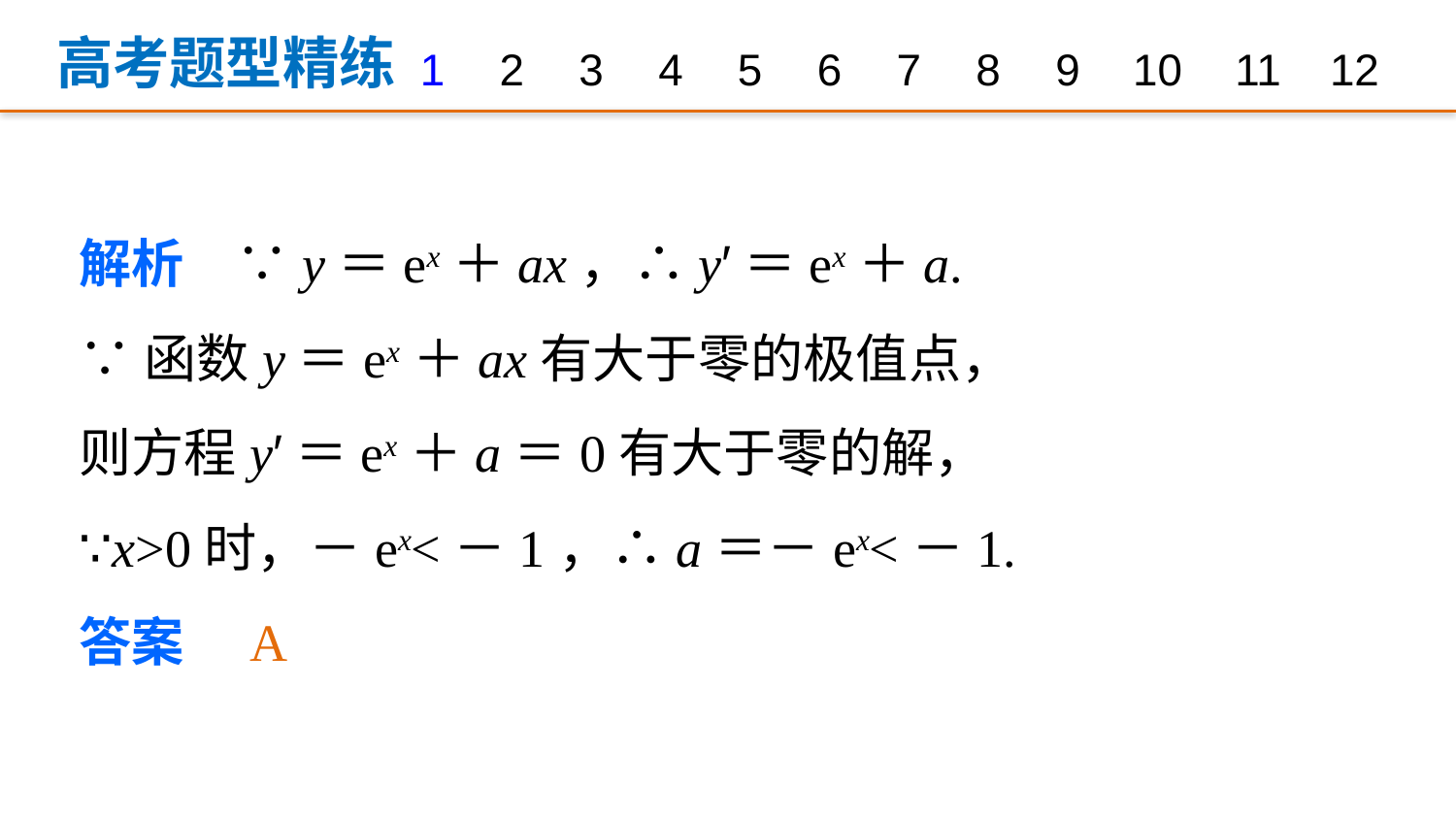

高考题型精练
1
2
3
4
5
6
7
8
9
12
10
11
解析　∵y＝ex＋ax，∴y′＝ex＋a.
∵函数y＝ex＋ax有大于零的极值点，
则方程y′＝ex＋a＝0有大于零的解，
∵x>0时，－ex<－1，∴a＝－ex<－1.
答案　A